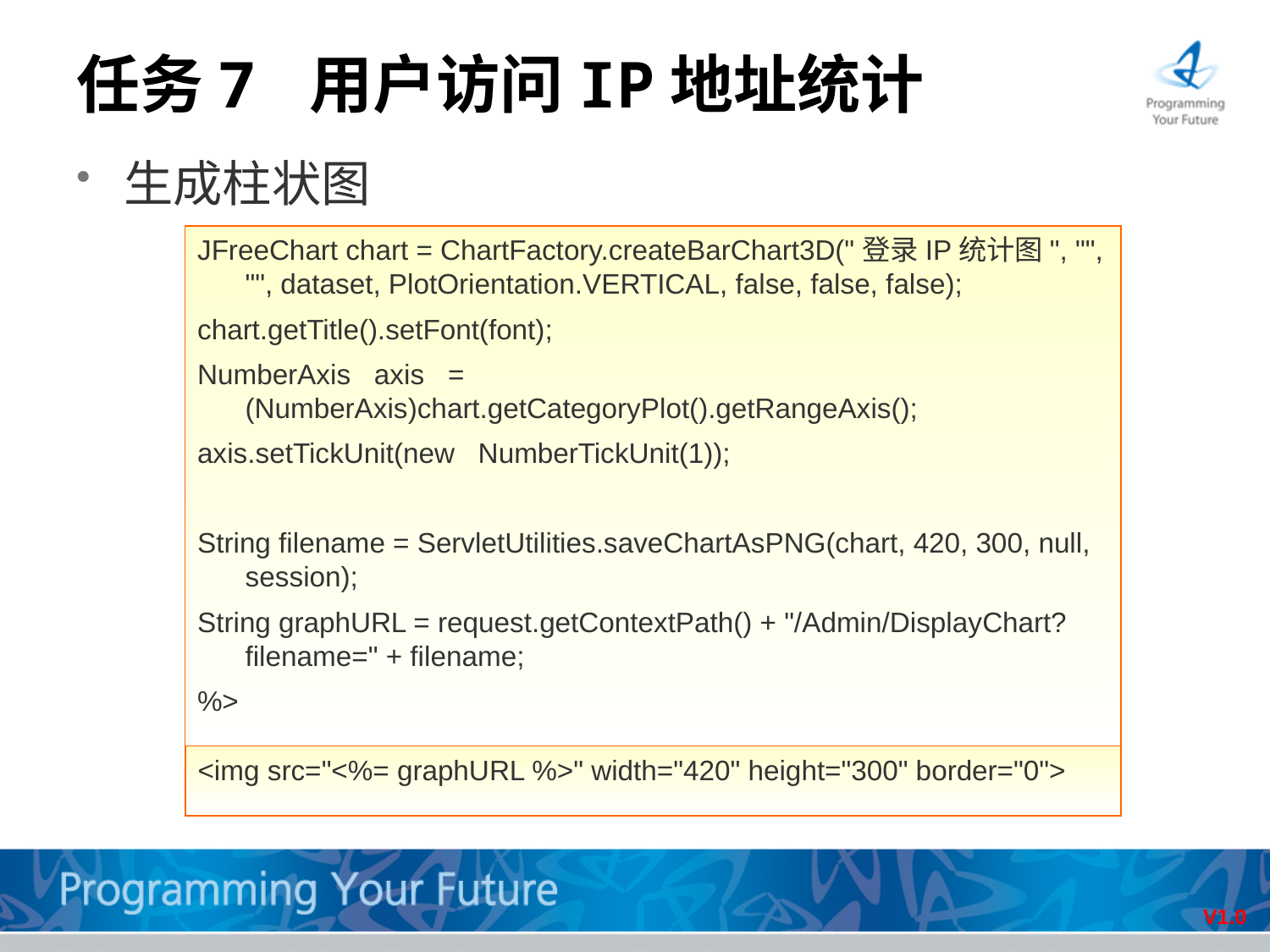

# 任务7 用户访问IP地址统计
生成柱状图
JFreeChart chart = ChartFactory.createBarChart3D("登录IP统计图", "", "", dataset, PlotOrientation.VERTICAL, false, false, false);
chart.getTitle().setFont(font);
NumberAxis   axis   =   (NumberAxis)chart.getCategoryPlot().getRangeAxis();
axis.setTickUnit(new   NumberTickUnit(1));

String filename = ServletUtilities.saveChartAsPNG(chart, 420, 300, null, session);
String graphURL = request.getContextPath() + "/Admin/DisplayChart?filename=" + filename;
%>
<img src="<%= graphURL %>" width="420" height="300" border="0">